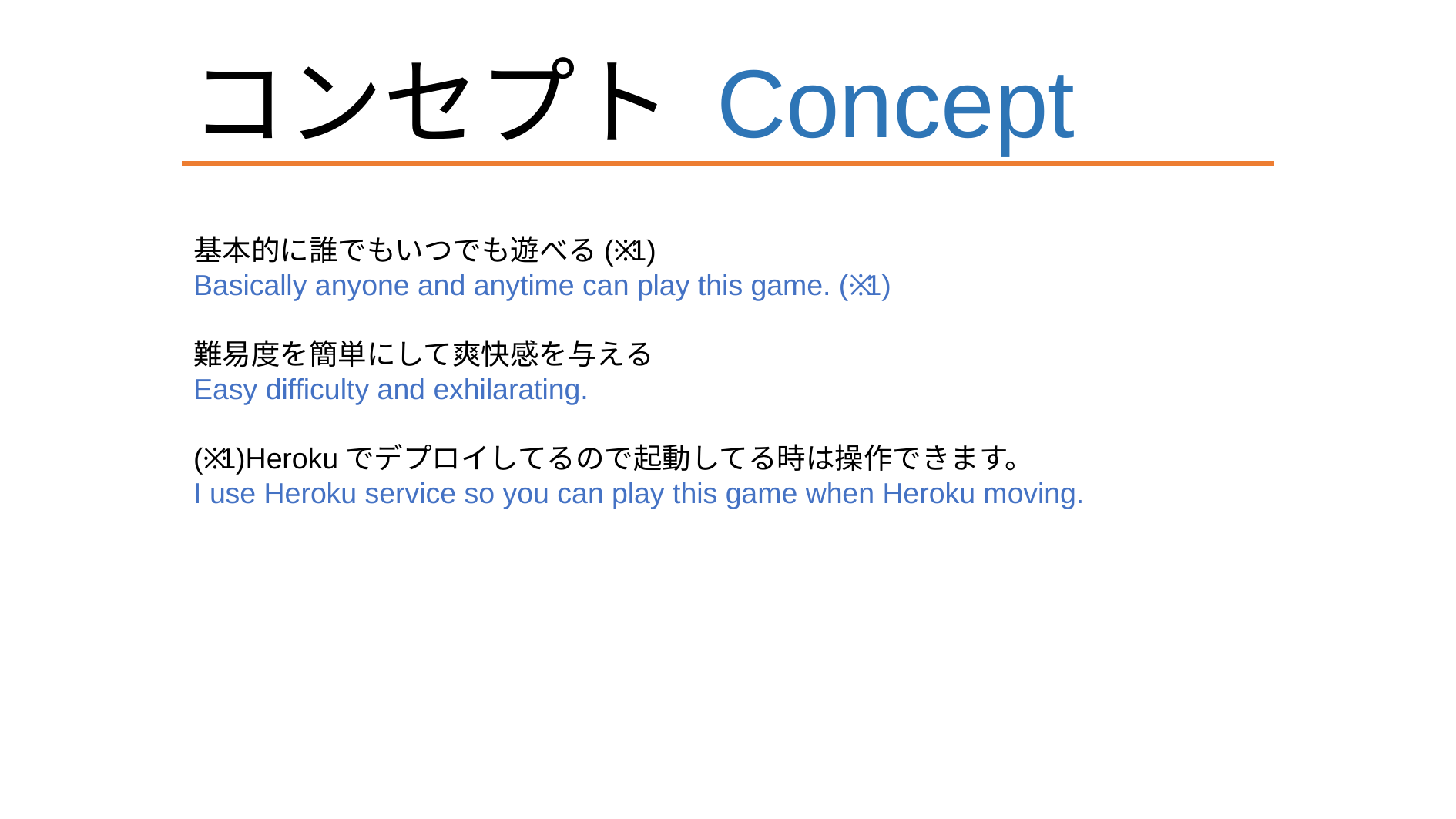

コンセプト Concept
基本的に誰でもいつでも遊べる(※1)
Basically anyone and anytime can play this game. (※1)

難易度を簡単にして爽快感を与える
Easy difficulty and exhilarating.

(※1)Herokuでデプロイしてるので起動してる時は操作できます。
I use Heroku service so you can play this game when Heroku moving.